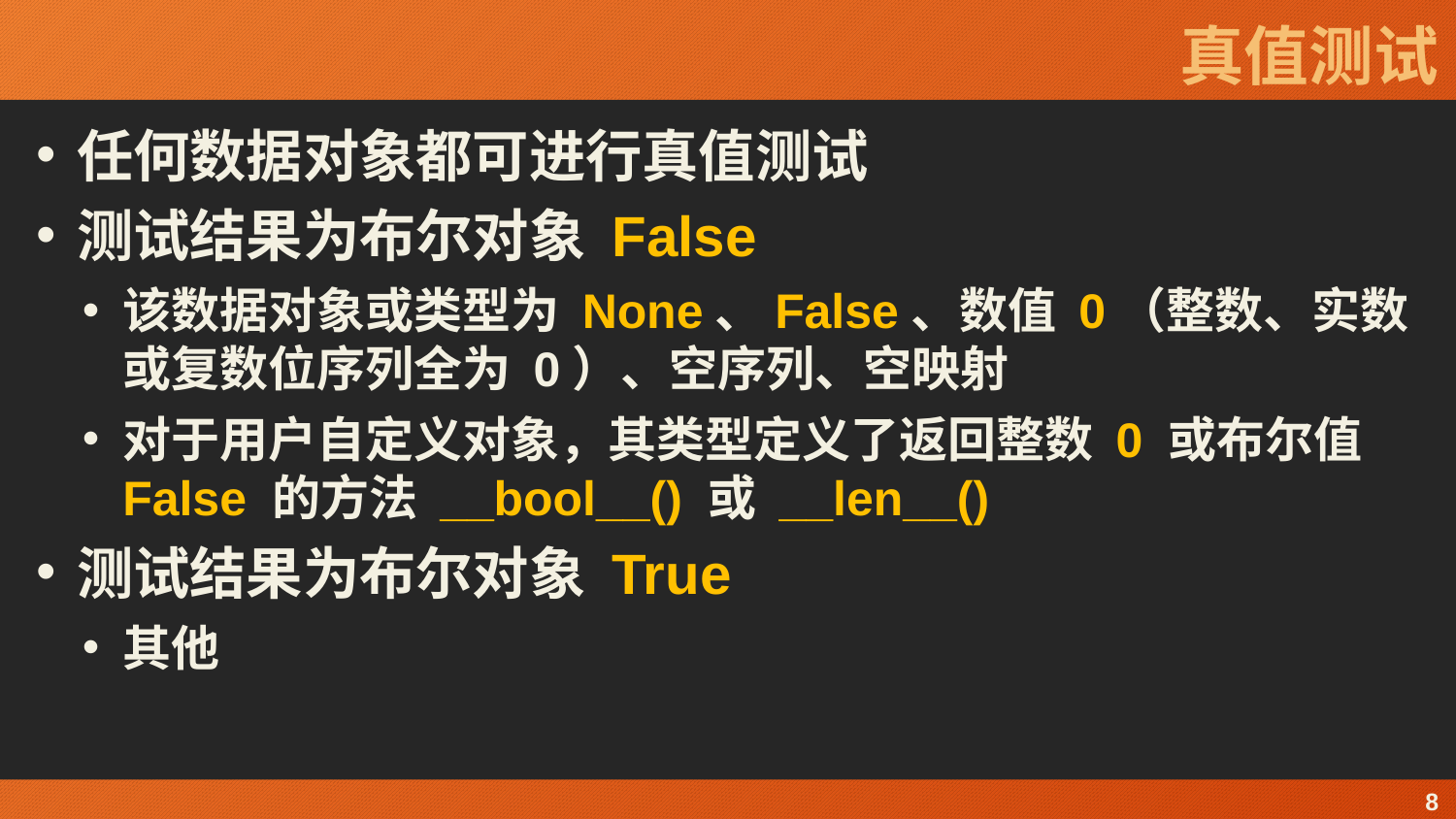

# 真值测试
任何数据对象都可进行真值测试
测试结果为布尔对象 False
该数据对象或类型为 None、False、数值 0（整数、实数或复数位序列全为 0）、空序列、空映射
对于用户自定义对象，其类型定义了返回整数 0 或布尔值 False 的方法 __bool__() 或 __len__()
测试结果为布尔对象 True
其他
8